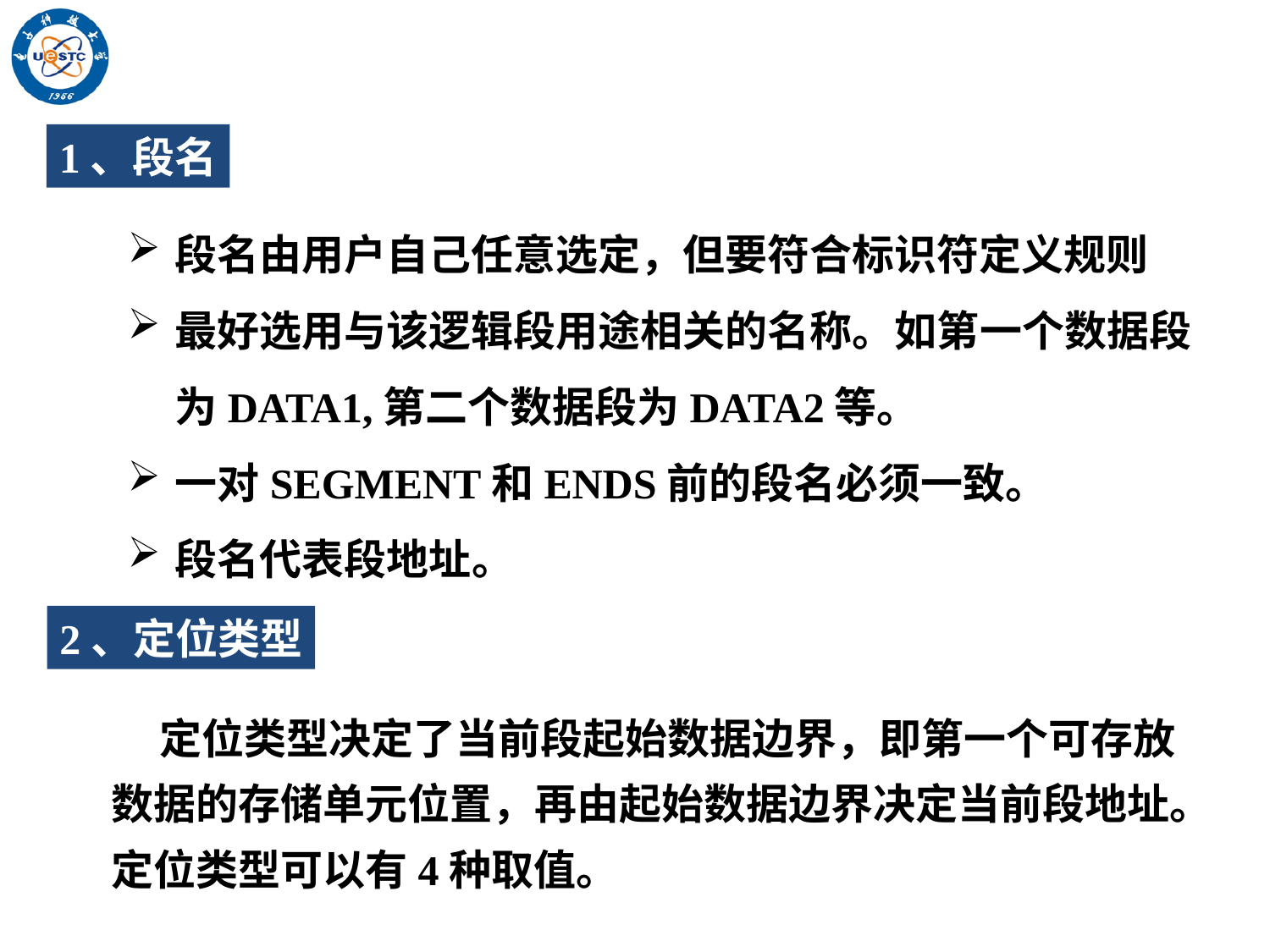

1、段名
段名由用户自己任意选定，但要符合标识符定义规则
最好选用与该逻辑段用途相关的名称。如第一个数据段为DATA1,第二个数据段为DATA2等。
一对SEGMENT和ENDS前的段名必须一致。
段名代表段地址。
2、定位类型
    定位类型决定了当前段起始数据边界，即第一个可存放数据的存储单元位置，再由起始数据边界决定当前段地址。
定位类型可以有4种取值。